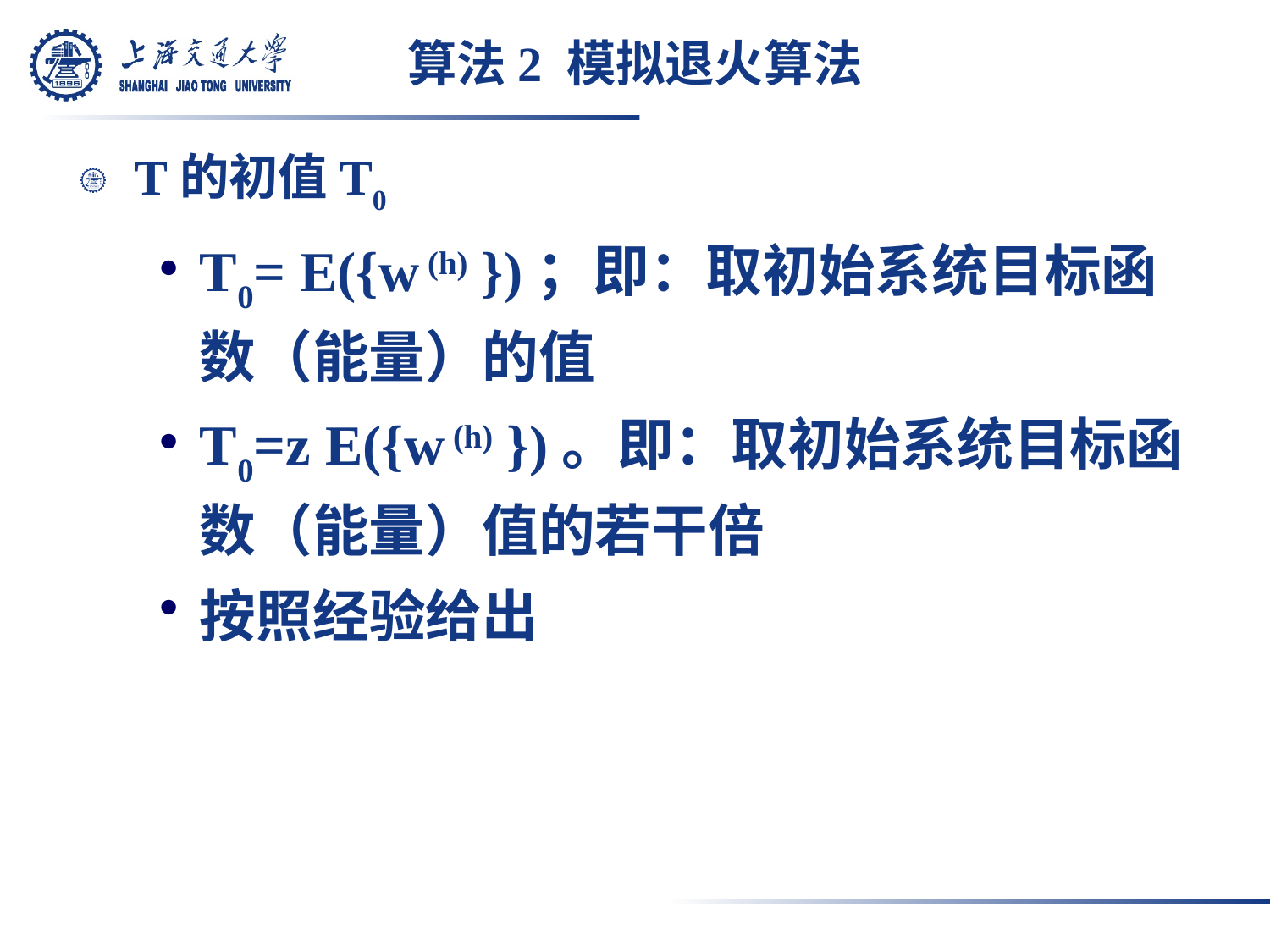

# 算法2 模拟退火算法
T的初值T0
T0= E({w (h) })；即：取初始系统目标函数（能量）的值
T0=z E({w (h) })。即：取初始系统目标函数（能量）值的若干倍
按照经验给出